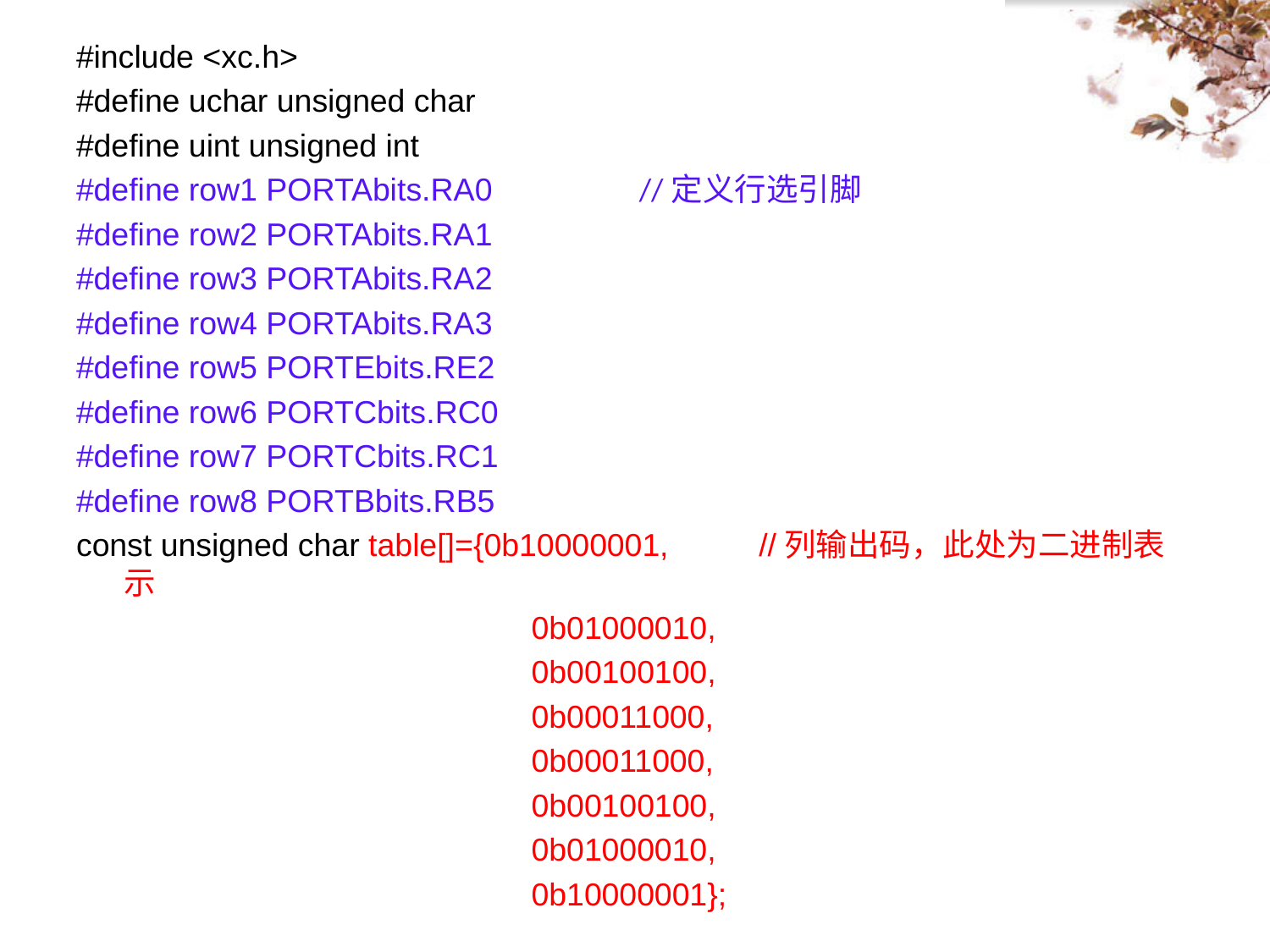

# #include <xc.h>
#define uchar unsigned char
#define uint unsigned int
#define row1 PORTAbits.RA0		 //定义行选引脚
#define row2 PORTAbits.RA1
#define row3 PORTAbits.RA2
#define row4 PORTAbits.RA3
#define row5 PORTEbits.RE2
#define row6 PORTCbits.RC0
#define row7 PORTCbits.RC1
#define row8 PORTBbits.RB5
const unsigned char table[]={0b10000001,	//列输出码，此处为二进制表示
				   0b01000010,
				   0b00100100,
				   0b00011000,
				   0b00011000,
				   0b00100100,
				   0b01000010,
				   0b10000001};